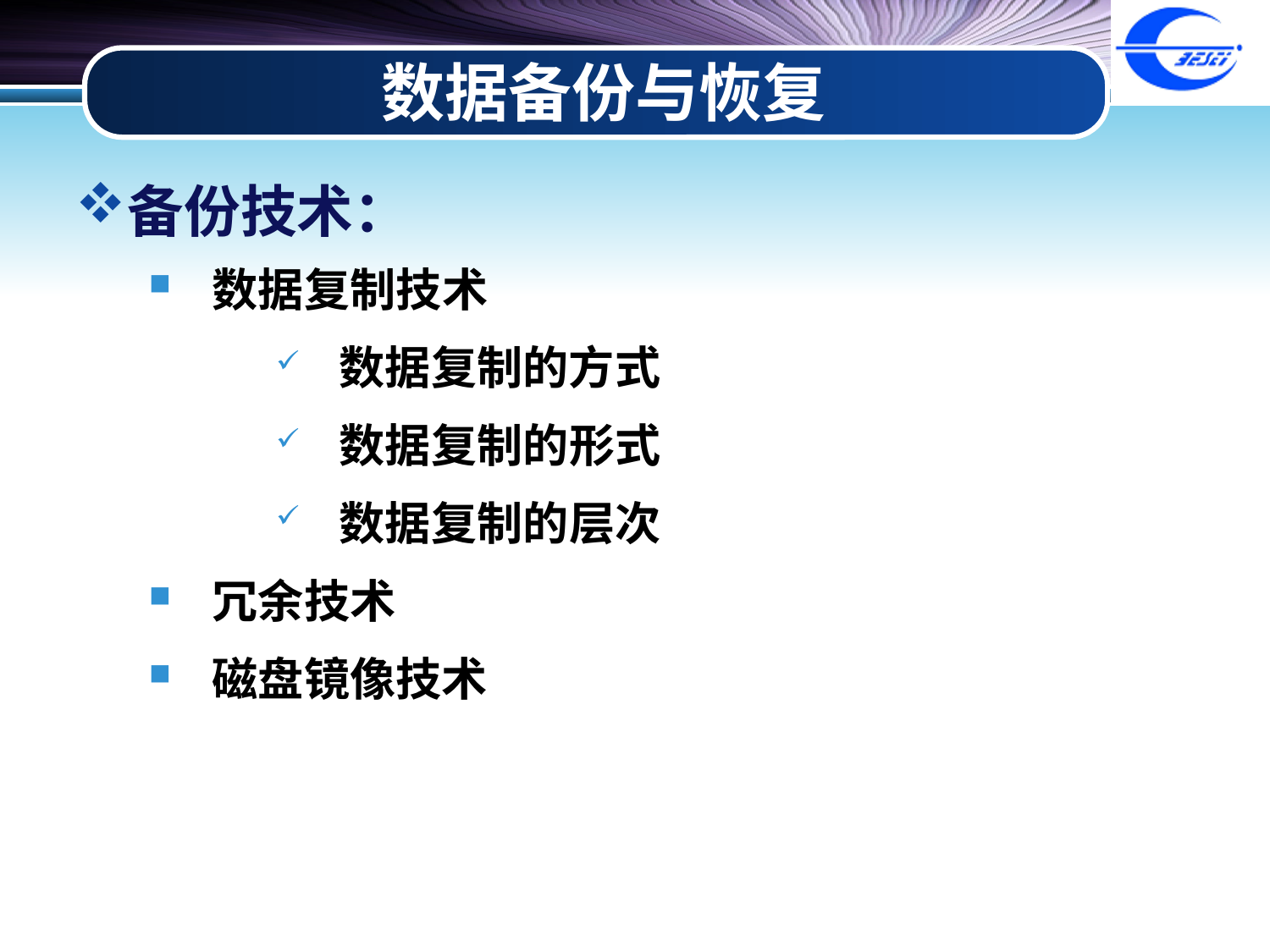

# 数据备份与恢复
备份技术：
数据复制技术
数据复制的方式
数据复制的形式
数据复制的层次
冗余技术
磁盘镜像技术